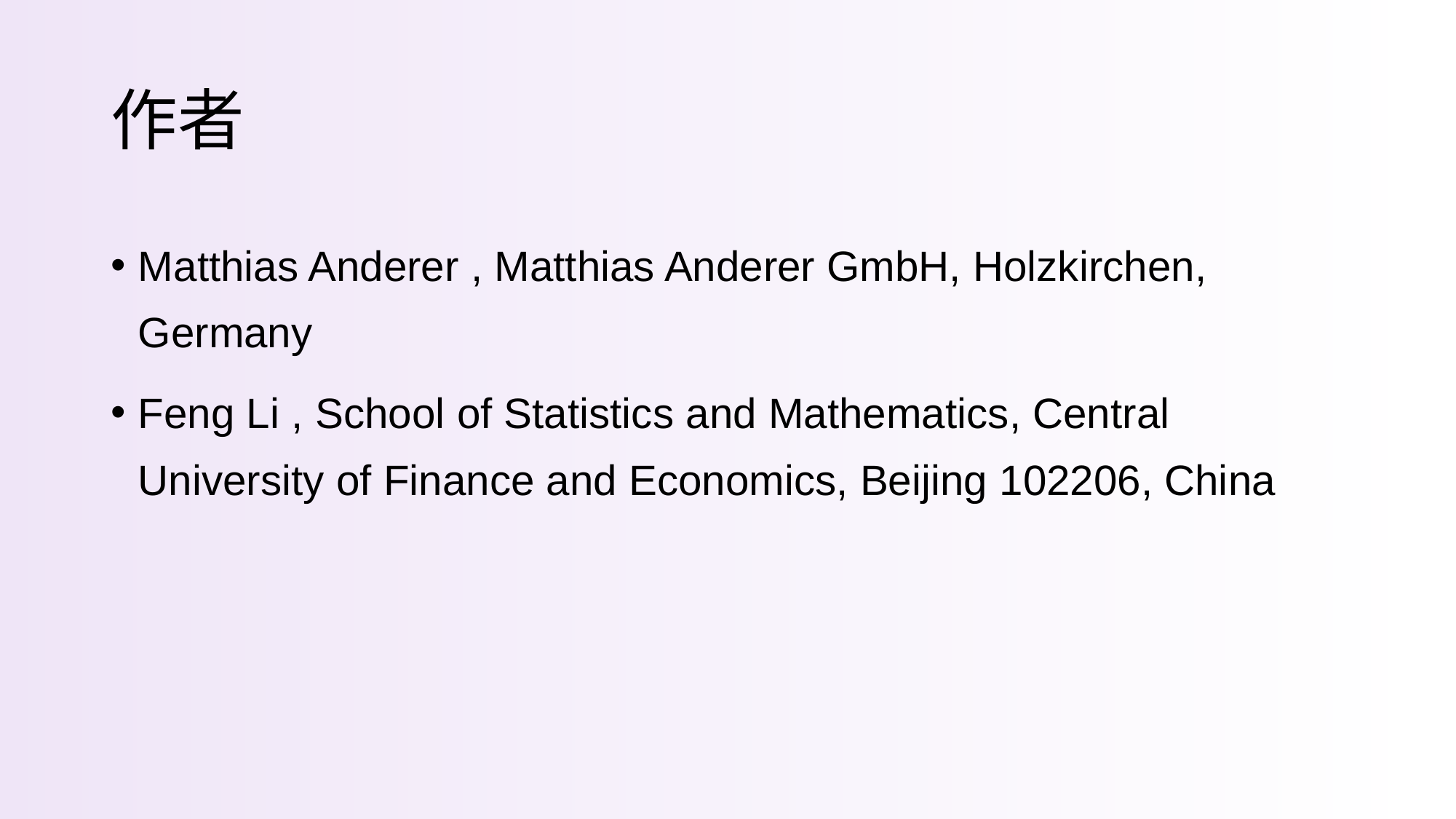

# 作者
Matthias Anderer , Matthias Anderer GmbH, Holzkirchen, Germany
Feng Li , School of Statistics and Mathematics, Central University of Finance and Economics, Beijing 102206, China